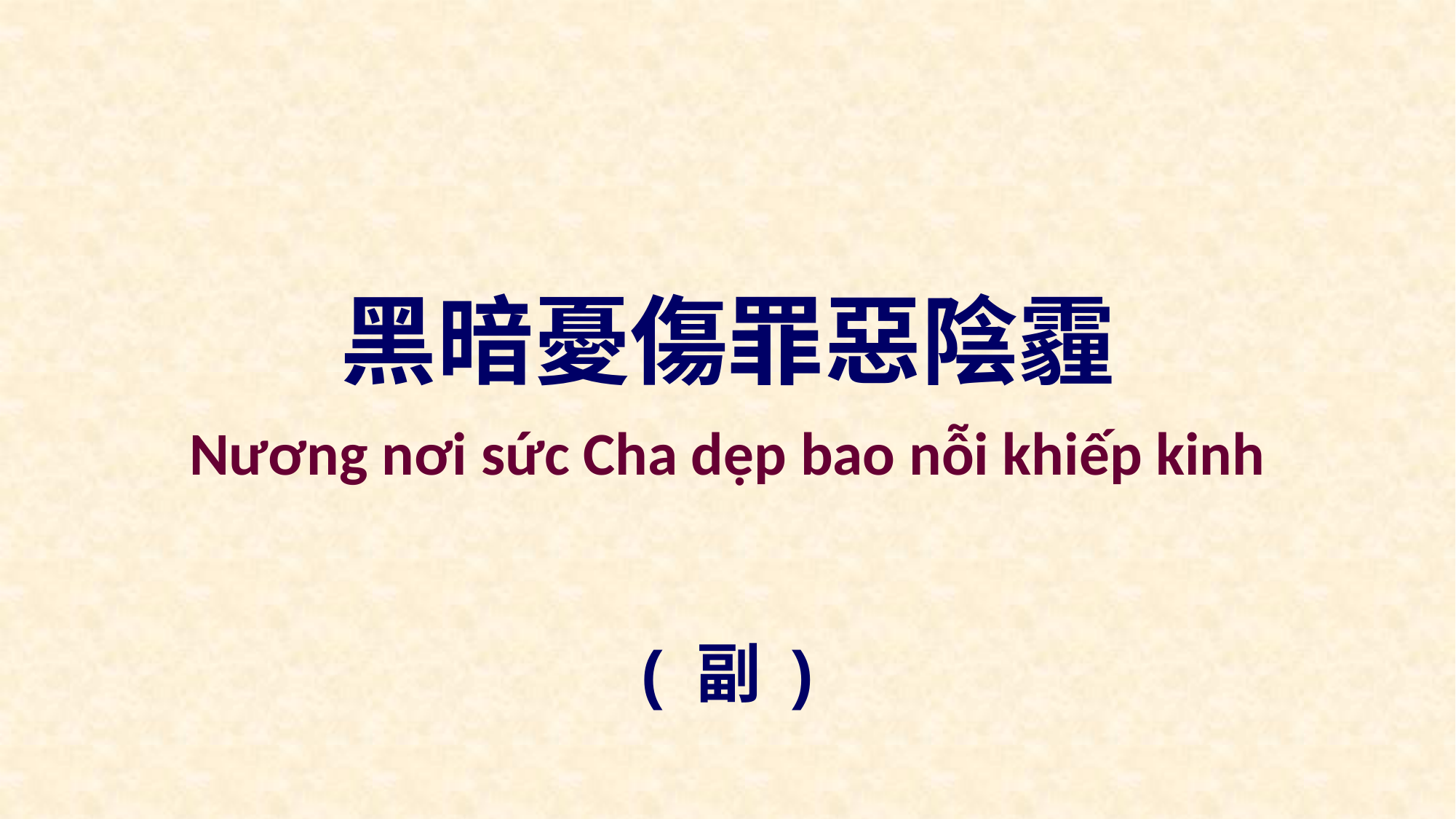

黑暗憂傷罪惡陰霾
Nương nơi sức Cha dẹp bao nỗi khiếp kinh
( 副 )